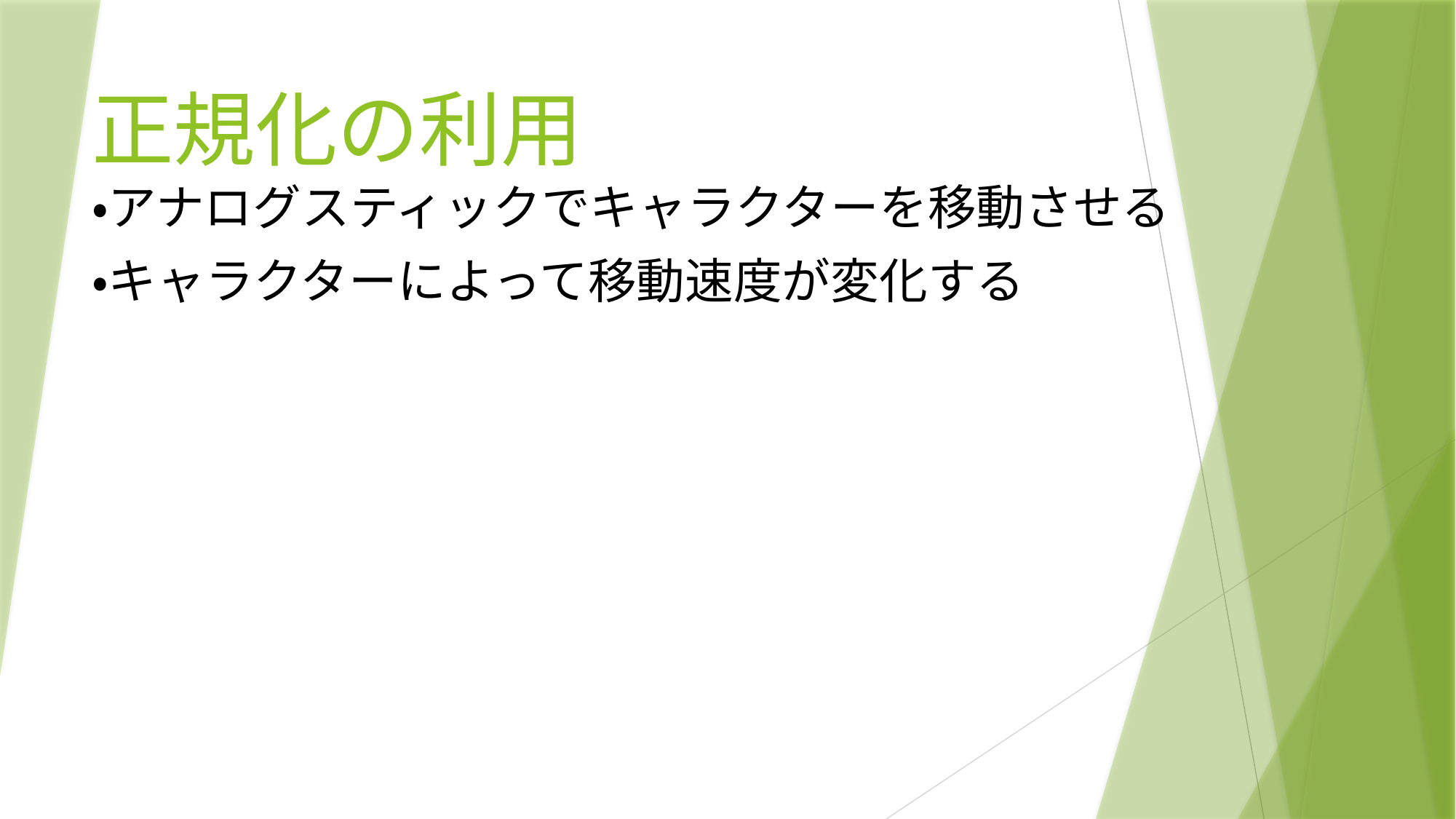

# 正規化の利用
・アナログスティックでキャラクターを移動させる
・キャラクターによって移動速度が変化する